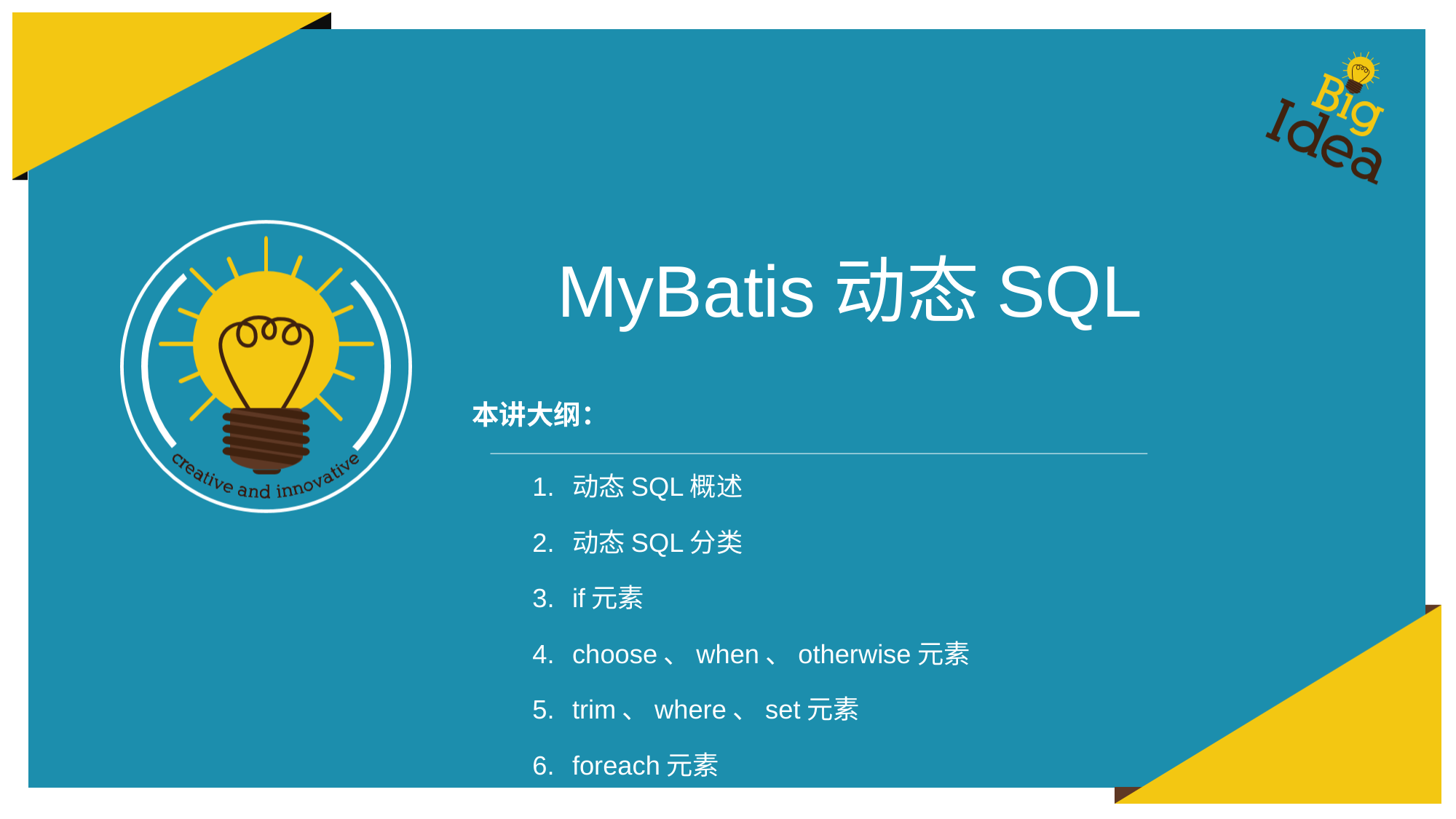

# MyBatis动态SQL
本讲大纲：
动态SQL概述
动态SQL分类
if元素
choose、when、otherwise元素
trim、where、set元素
foreach元素